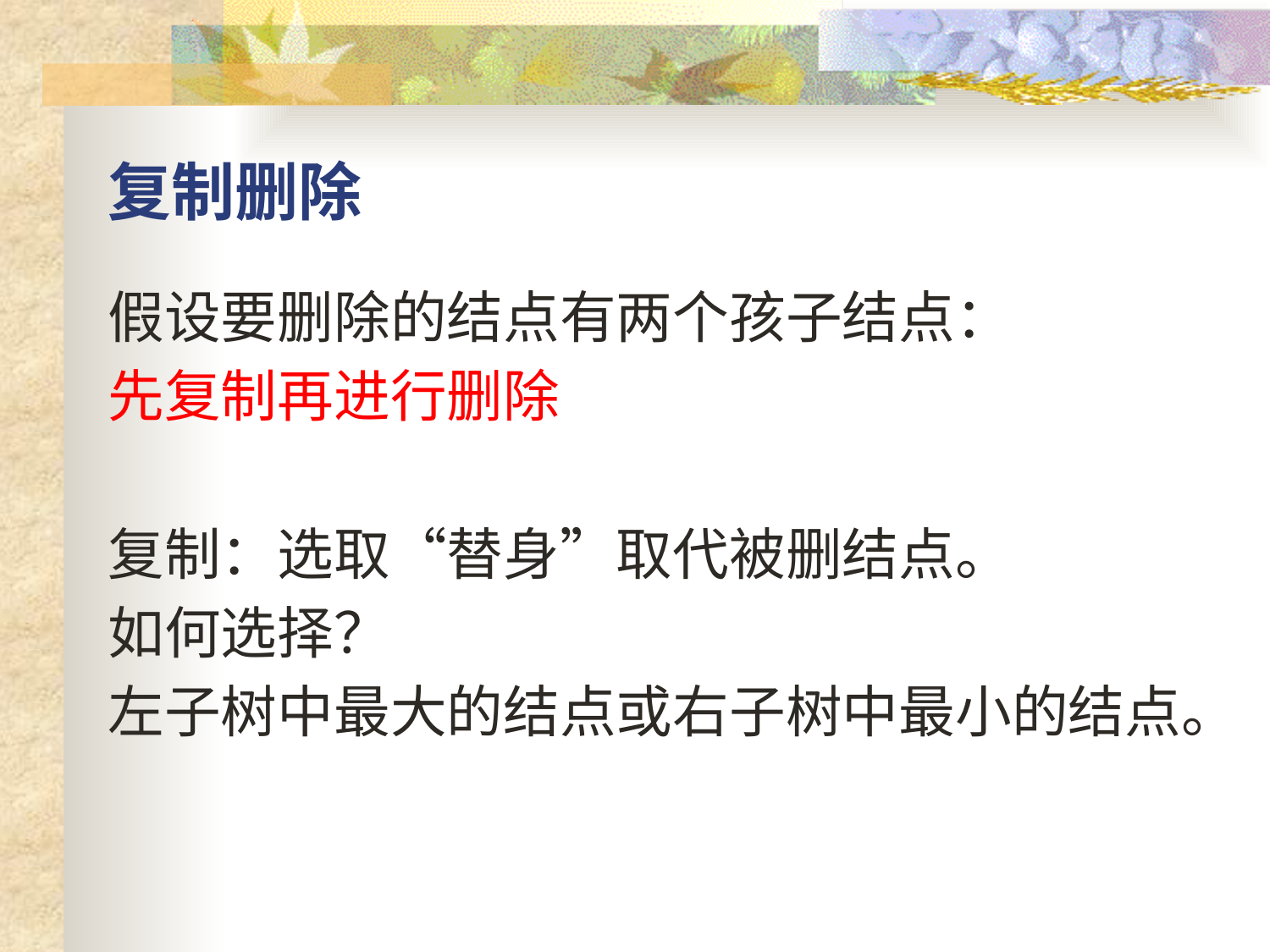

# 复制删除
假设要删除的结点有两个孩子结点：
先复制再进行删除

复制：选取“替身”取代被删结点。
如何选择？
左子树中最大的结点或右子树中最小的结点。